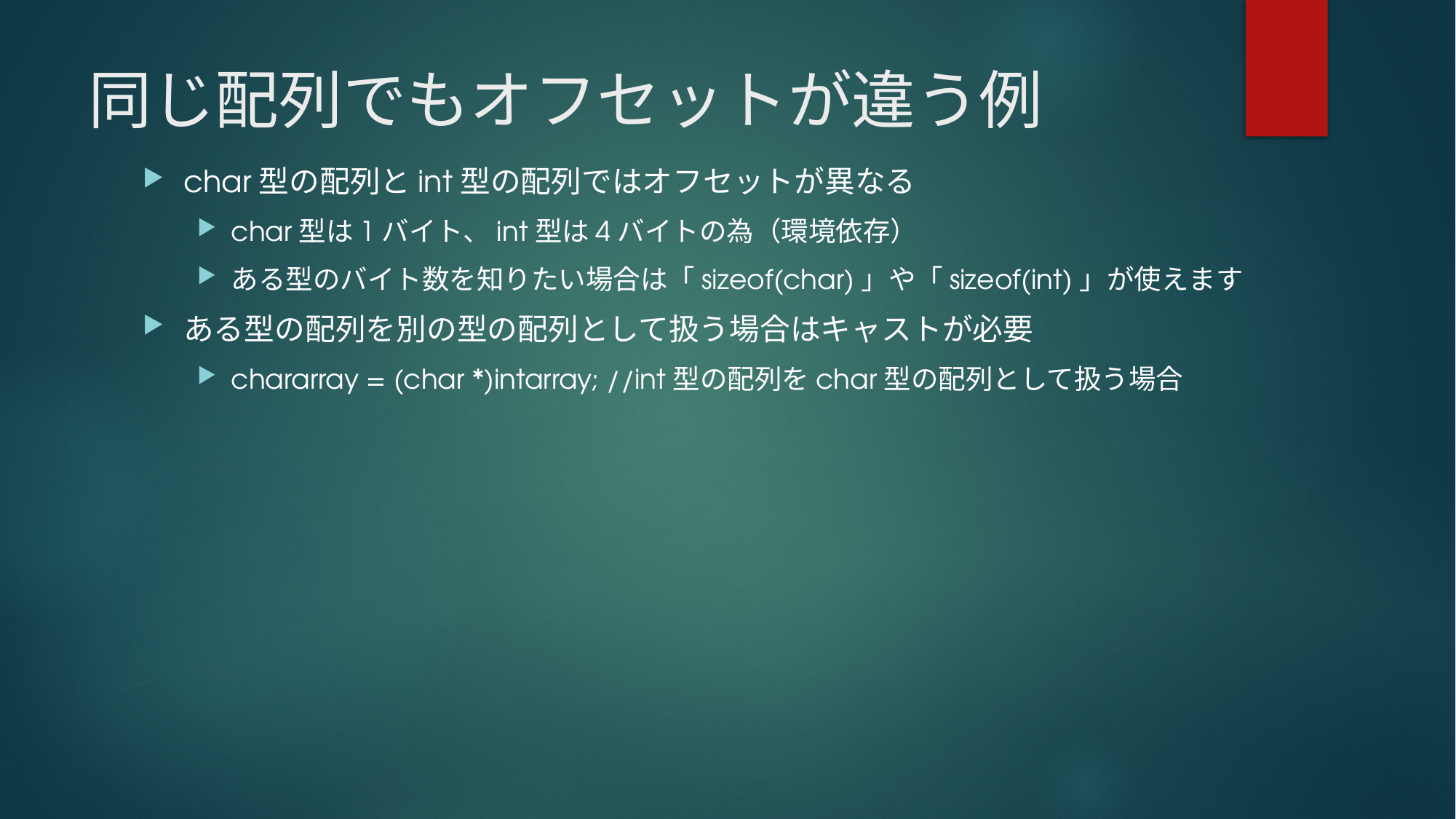

# 同じ配列でもオフセットが違う例
char型の配列とint型の配列ではオフセットが異なる
char型は1バイト、int型は4バイトの為（環境依存）
ある型のバイト数を知りたい場合は「sizeof(char)」や「sizeof(int)」が使えます
ある型の配列を別の型の配列として扱う場合はキャストが必要
chararray = (char *)intarray; //int型の配列をchar型の配列として扱う場合